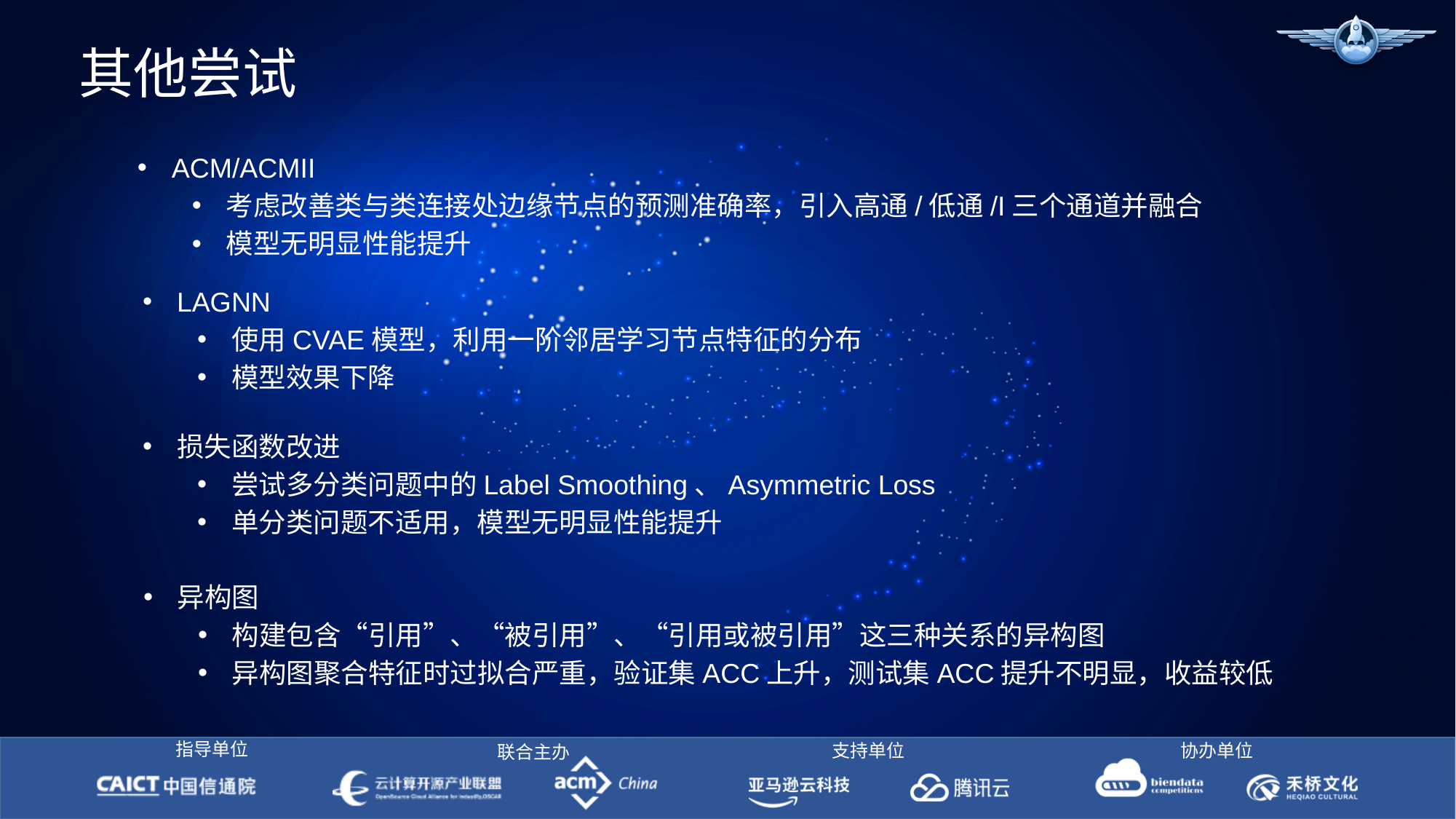

其他尝试
ACM/ACMII
考虑改善类与类连接处边缘节点的预测准确率，引入高通/低通/I三个通道并融合
模型无明显性能提升
LAGNN
使用CVAE模型，利用一阶邻居学习节点特征的分布
模型效果下降
损失函数改进
尝试多分类问题中的Label Smoothing、Asymmetric Loss
单分类问题不适用，模型无明显性能提升
异构图
构建包含“引用”、“被引用”、“引用或被引用”这三种关系的异构图
异构图聚合特征时过拟合严重，验证集ACC上升，测试集ACC提升不明显，收益较低